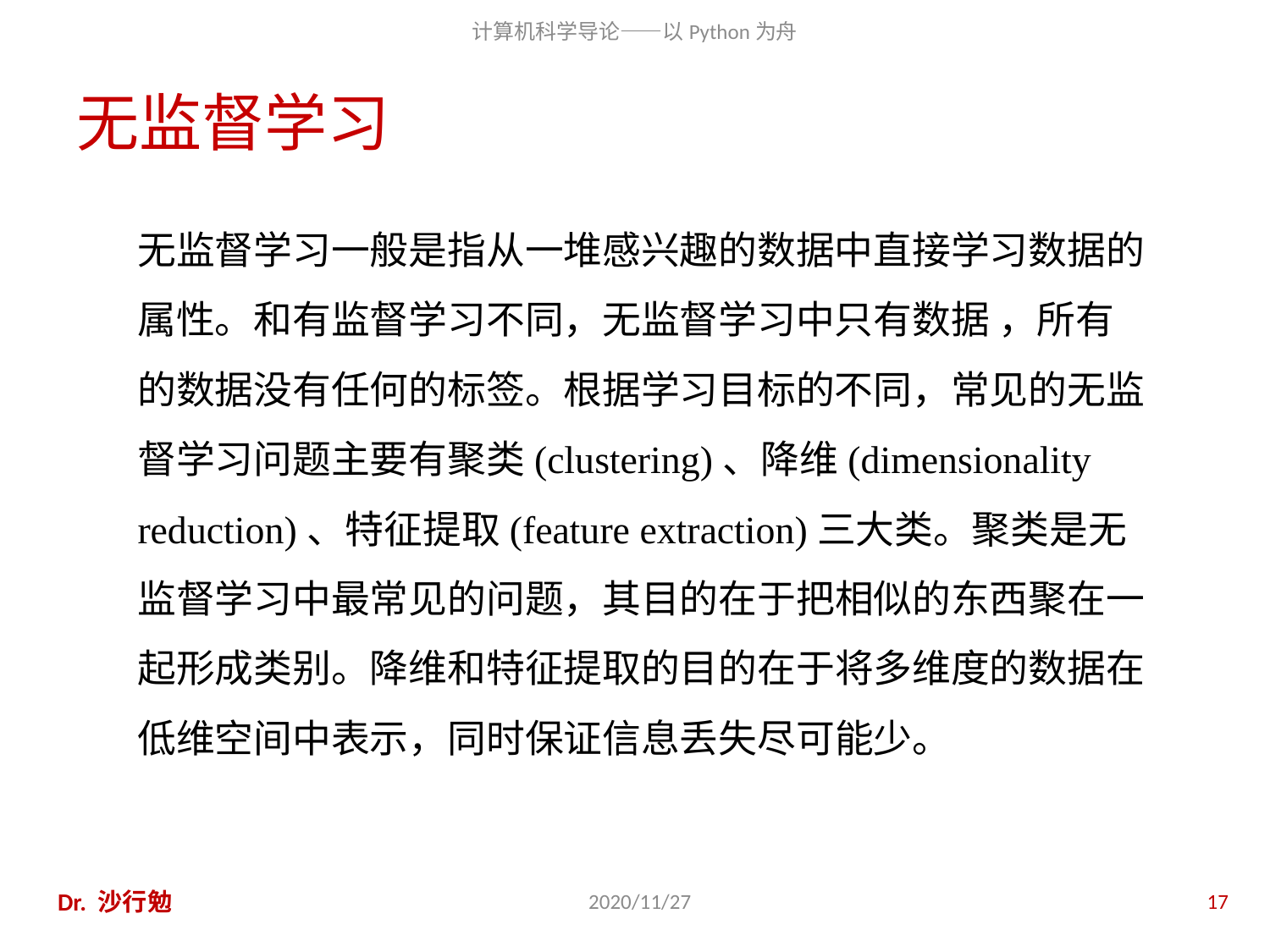

# 无监督学习
无监督学习一般是指从一堆感兴趣的数据中直接学习数据的属性。和有监督学习不同，无监督学习中只有数据 ，所有的数据没有任何的标签。根据学习目标的不同，常见的无监督学习问题主要有聚类(clustering)、降维(dimensionality reduction)、特征提取(feature extraction)三大类。聚类是无监督学习中最常见的问题，其目的在于把相似的东西聚在一起形成类别。降维和特征提取的目的在于将多维度的数据在低维空间中表示，同时保证信息丢失尽可能少。
Dr. 沙行勉
2020/11/27
17